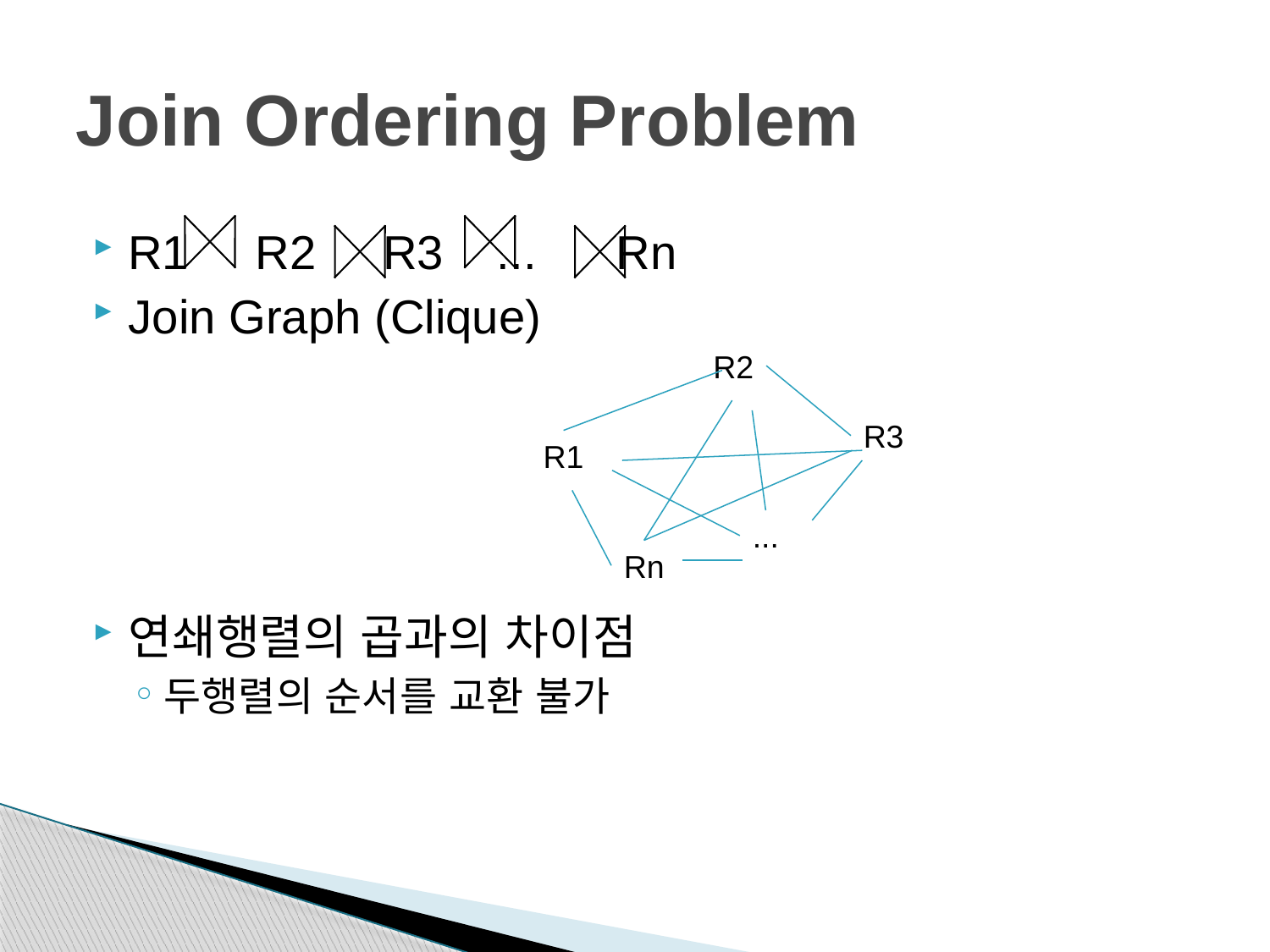

# Join Ordering Problem
R1     R2     R3    ...      Rn
Join Graph (Clique)

연쇄행렬의 곱과의 차이점
두행렬의 순서를 교환 불가

R2
R3
R1
...
Rn